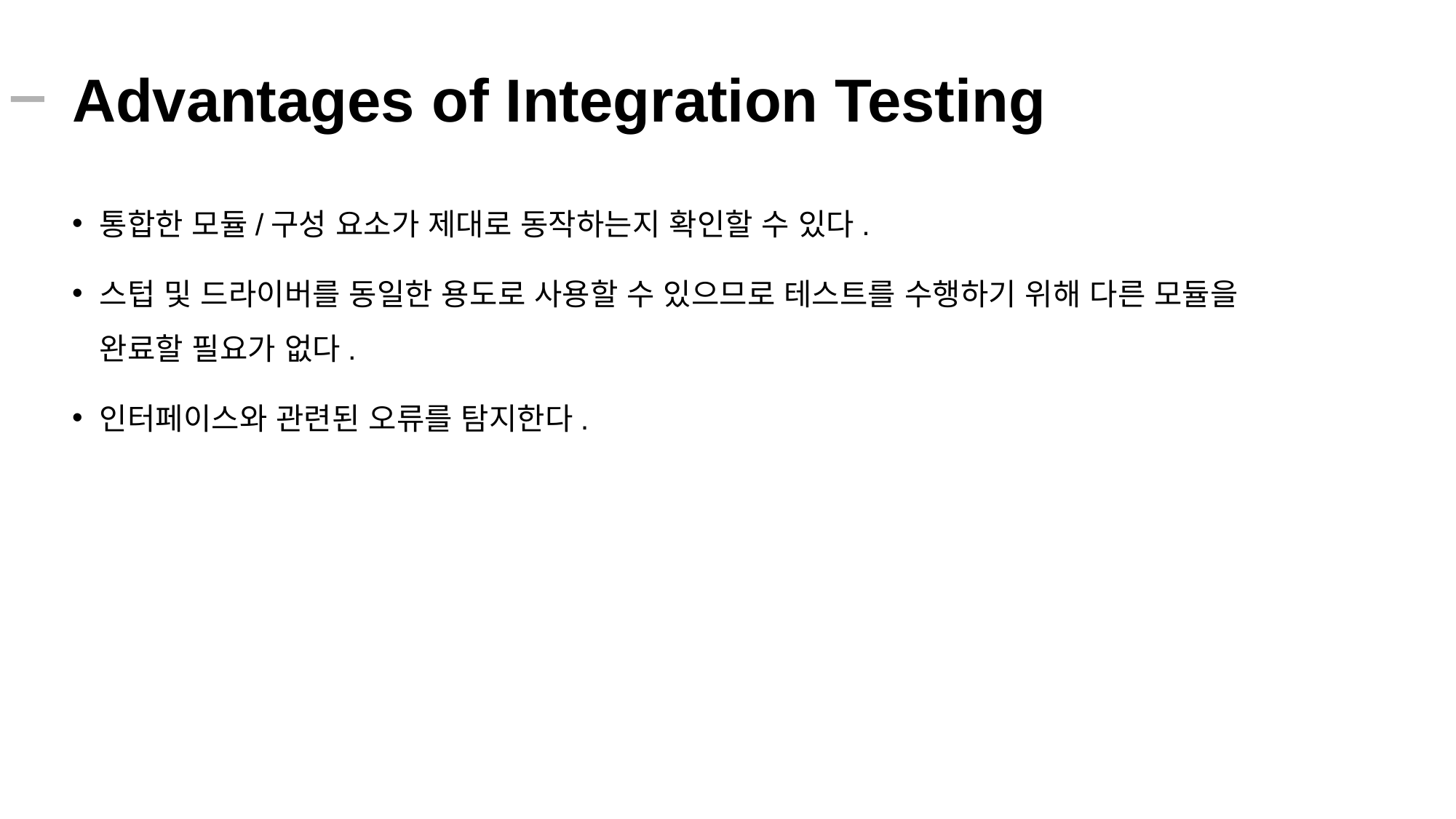

# Advantages of Integration Testing

통합한 모듈/구성 요소가 제대로 동작하는지 확인할 수 있다.
스텁 및 드라이버를 동일한 용도로 사용할 수 있으므로 테스트를 수행하기 위해 다른 모듈을 완료할 필요가 없다.
인터페이스와 관련된 오류를 탐지한다.